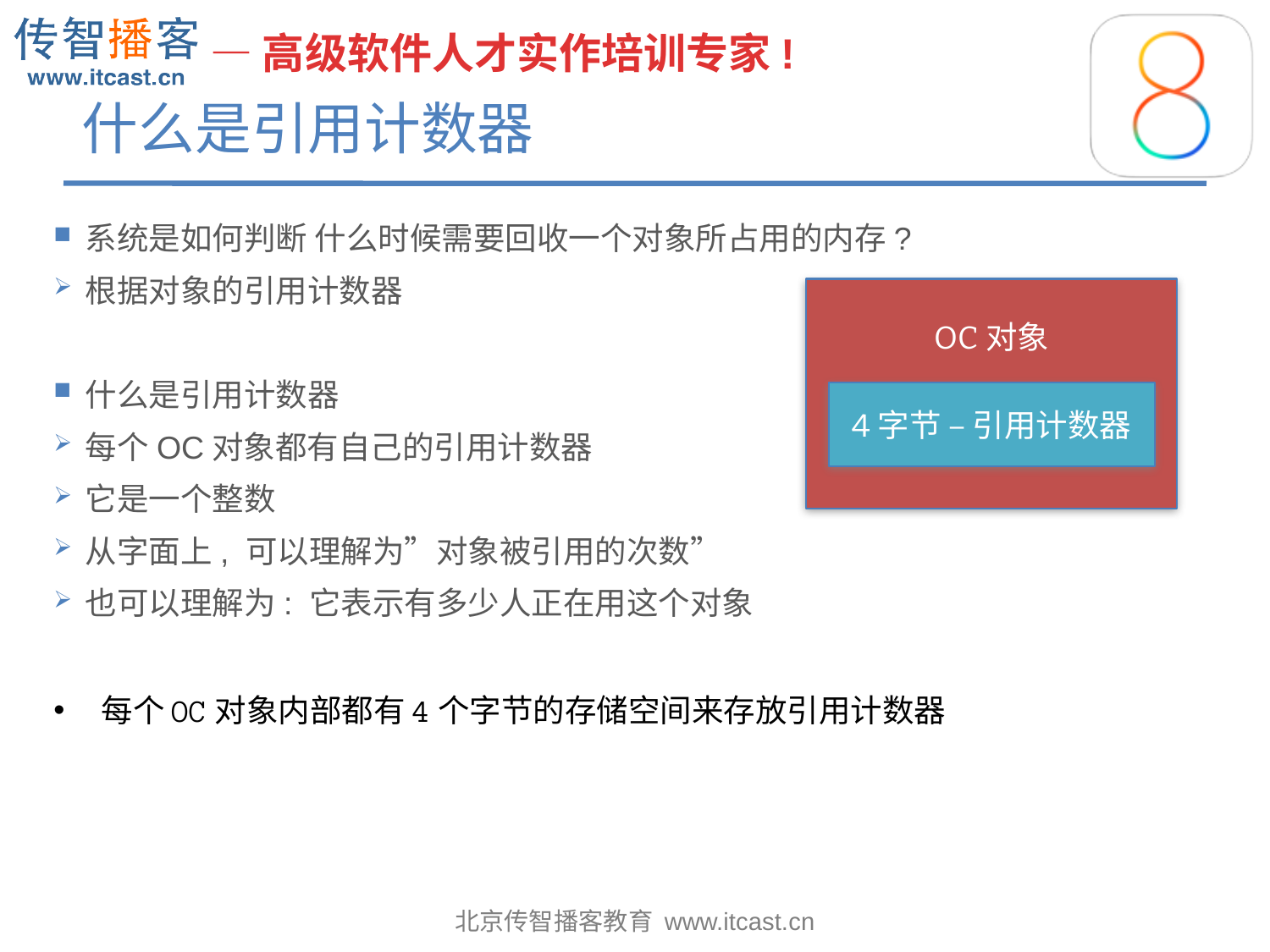

# 什么是引用计数器
系统是如何判断 什么时候需要回收一个对象所占用的内存?
根据对象的引用计数器

什么是引用计数器
每个OC对象都有自己的引用计数器
它是一个整数
从字面上, 可以理解为”对象被引用的次数”
也可以理解为: 它表示有多少人正在用这个对象
OC对象

4字节 – 引用计数器
每个OC对象内部都有4个字节的存储空间来存放引用计数器